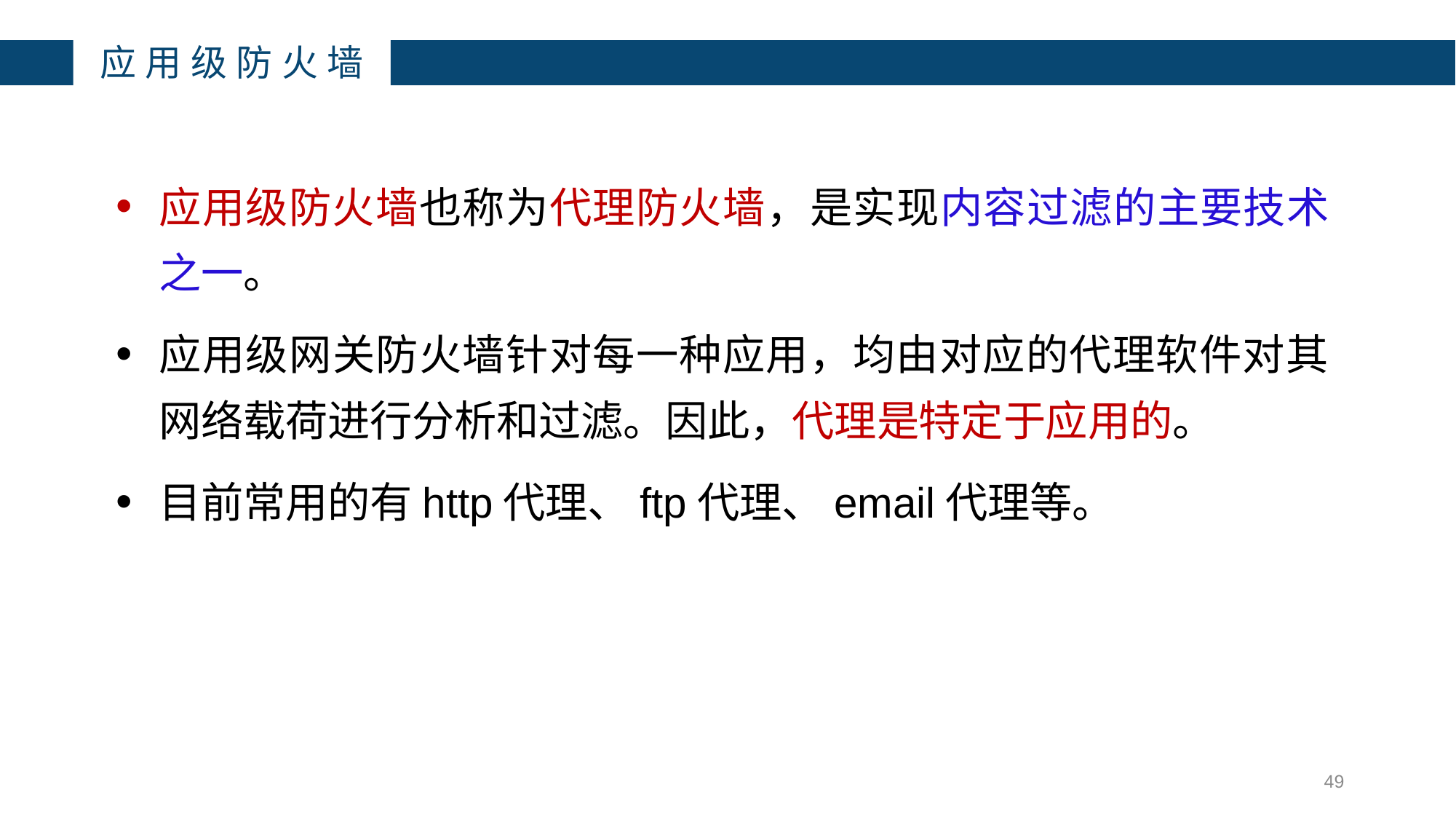

应用级防火墙

应用级防火墙也称为代理防火墙，是实现内容过滤的主要技术之一。
应用级网关防火墙针对每一种应用，均由对应的代理软件对其网络载荷进行分析和过滤。因此，代理是特定于应用的。
目前常用的有http代理、ftp代理、email代理等。

49